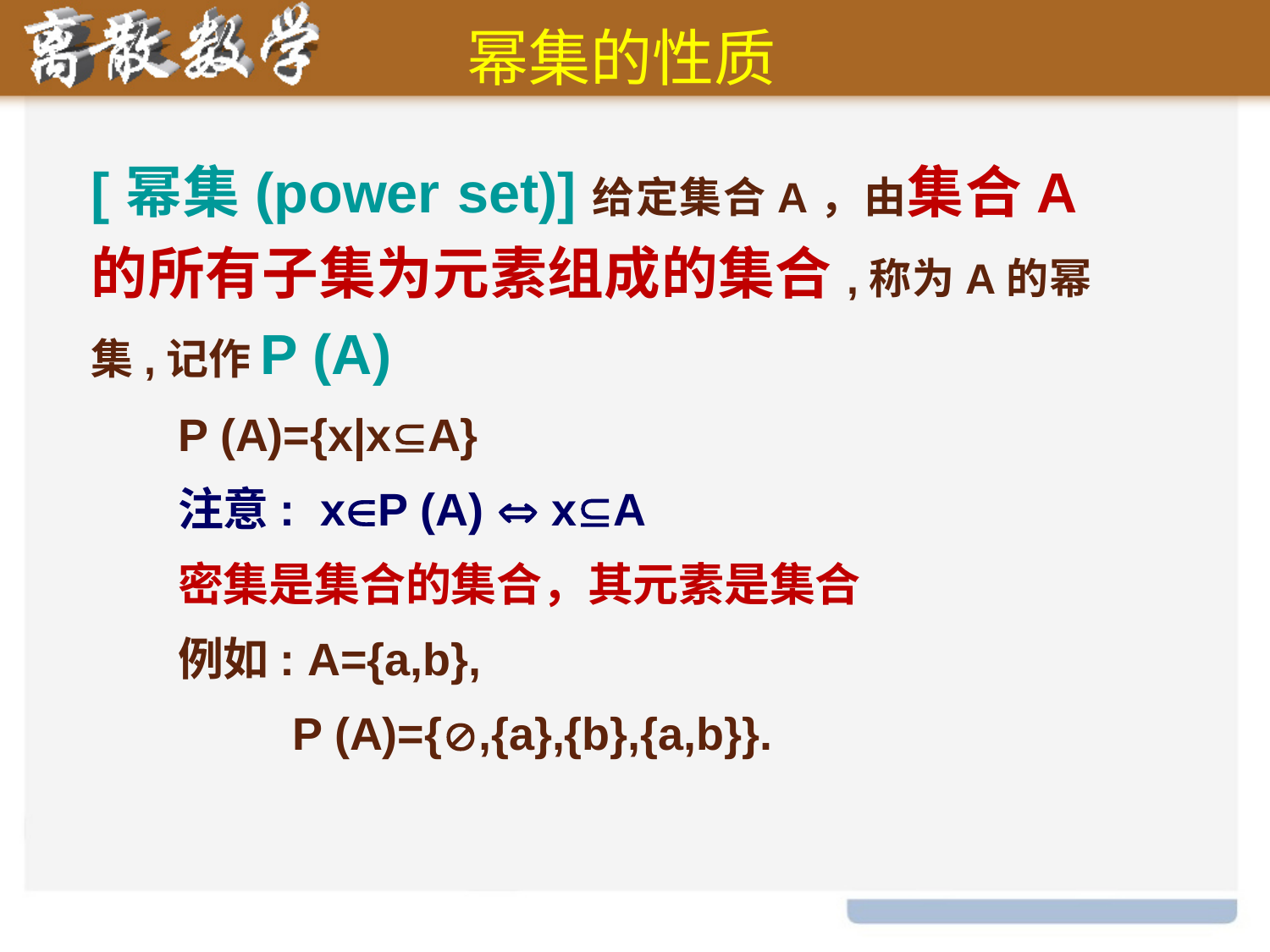

幂集的性质
[幂集(power set)]给定集合A，由集合A的所有子集为元素组成的集合,称为A的幂集,记作P (A)
P (A)={x|x⊆A}
注意:  x∈P (A) ⇔ x⊆A
密集是集合的集合，其元素是集合
例如: A={a,b},
         P (A)={∅,{a},{b},{a,b}}.